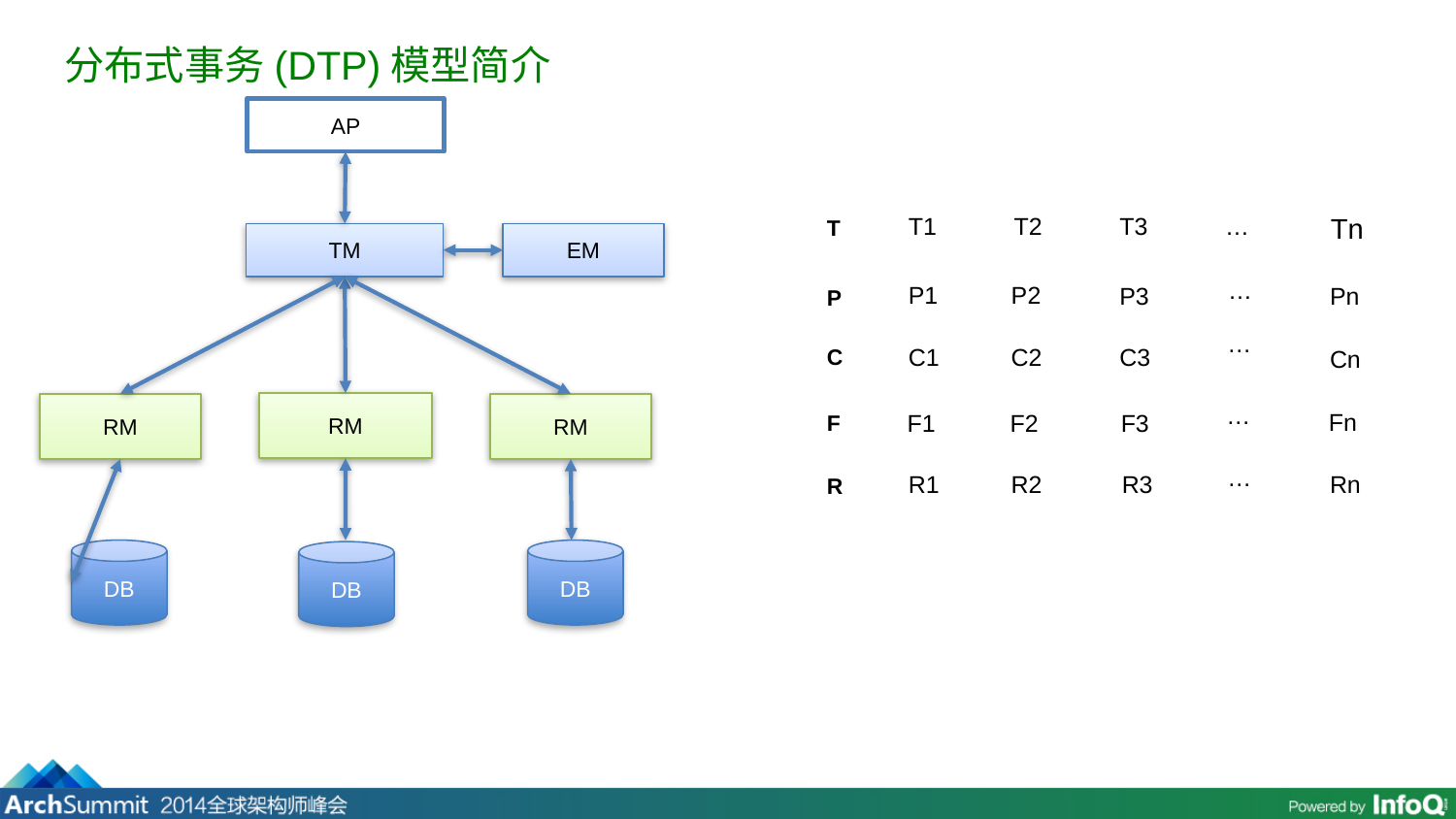

# 分布式事务(DTP)模型简介
AP
T1
T2
T3
…
Tn
T
TM
EM
…
P1
P2
P3
Pn
P
…
C1
C2
C3
C
Cn
RM
…
RM
RM
Fn
F1
F2
F3
F
…
R1
R2
R3
Rn
R
DB
DB
DB